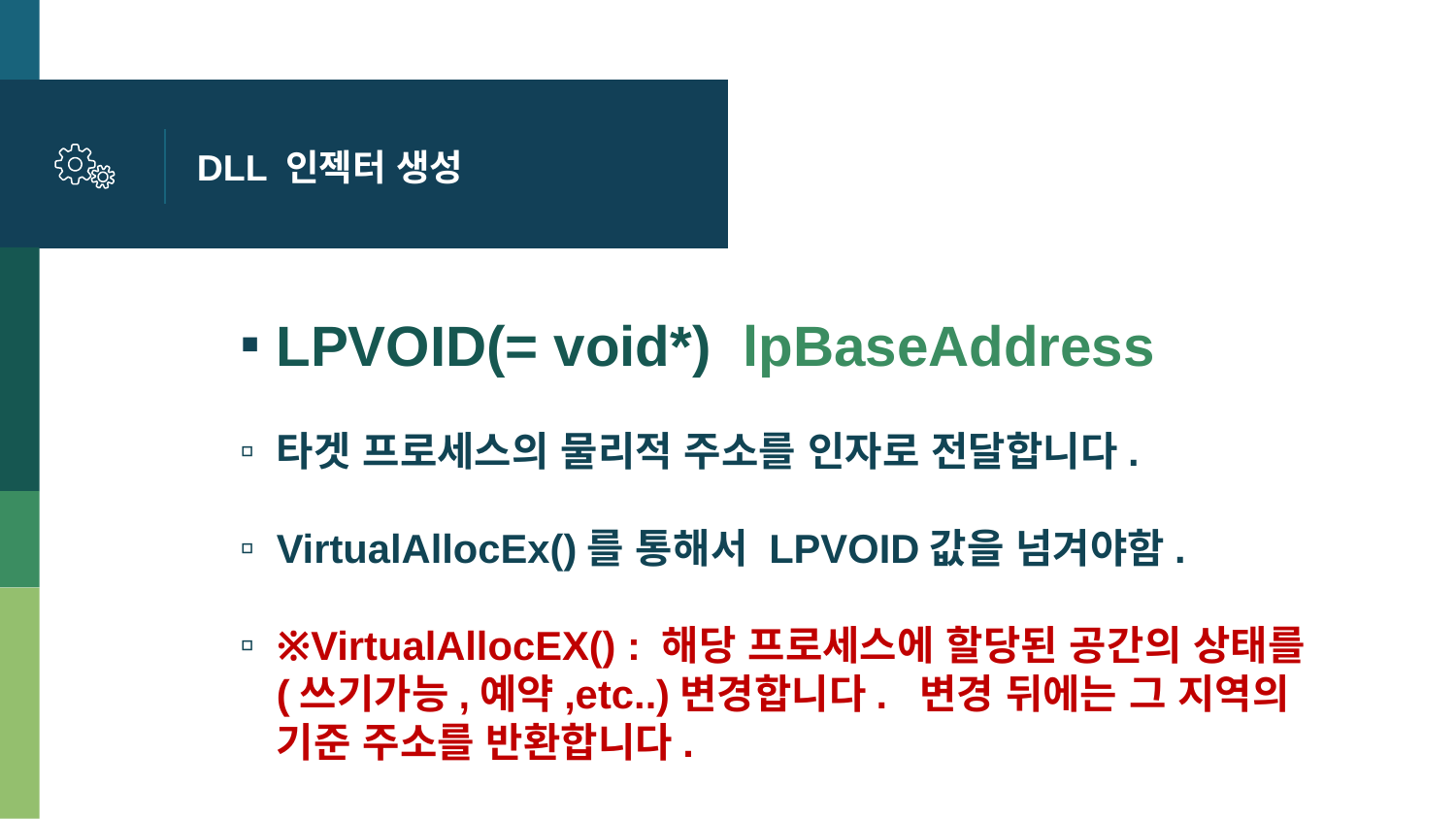

# DLL 인젝터 생성

LPVOID(= void*)  lpBaseAddress

타겟 프로세스의 물리적 주소를 인자로 전달합니다.

VirtualAllocEx()를 통해서 LPVOID값을 넘겨야함.

※VirtualAllocEX() : 해당 프로세스에 할당된 공간의 상태를 (쓰기가능,예약,etc..)변경합니다.  변경 뒤에는 그 지역의 기준 주소를 반환합니다.